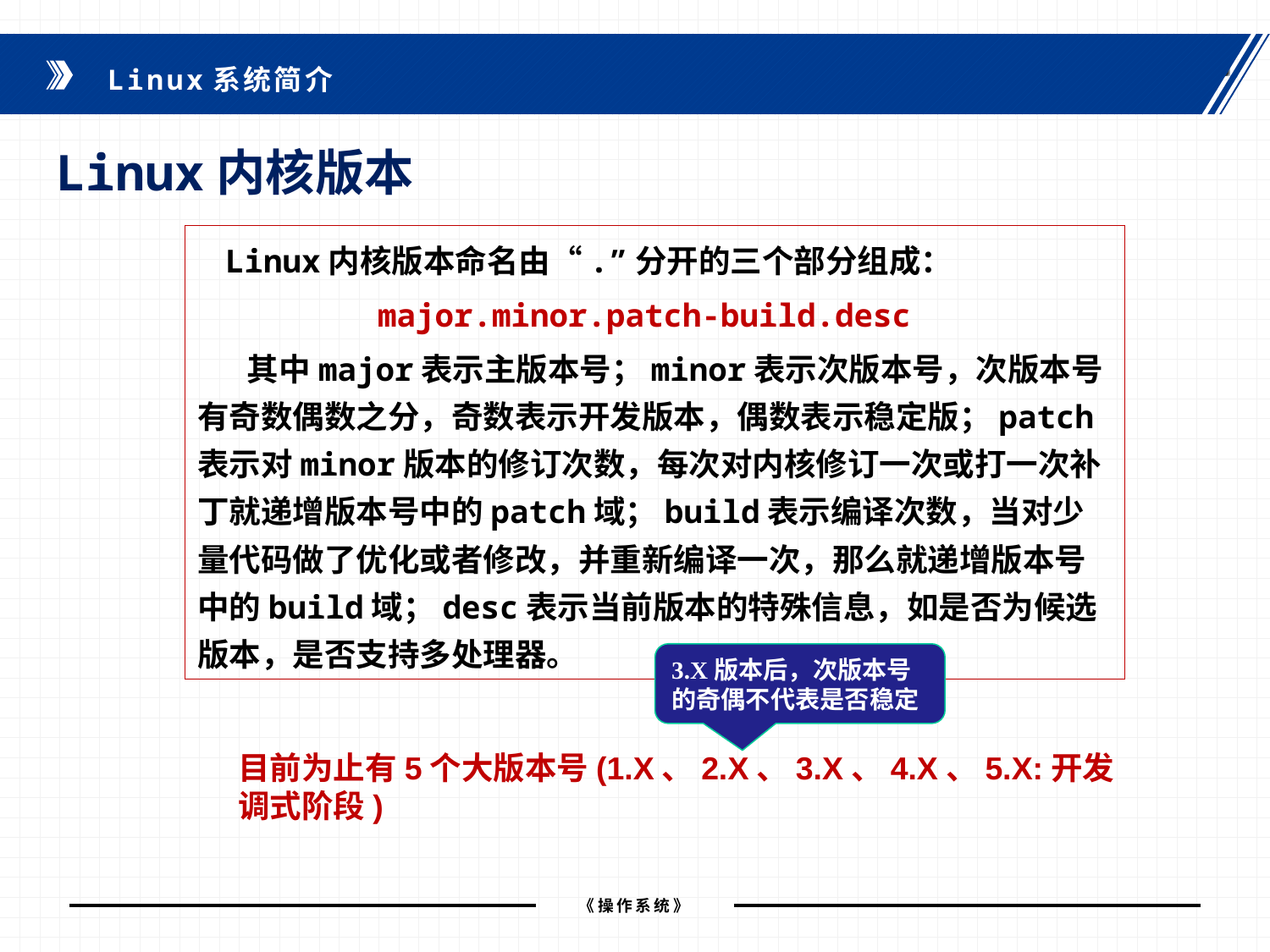

Linux系统简介
Linux内核版本
Linux内核版本命名由“.”分开的三个部分组成：
        major.minor.patch-build.desc
  其中major表示主版本号；minor表示次版本号，次版本号有奇数偶数之分，奇数表示开发版本，偶数表示稳定版；patch表示对minor版本的修订次数，每次对内核修订一次或打一次补丁就递增版本号中的patch域；build表示编译次数，当对少量代码做了优化或者修改，并重新编译一次，那么就递增版本号中的build域；desc表示当前版本的特殊信息，如是否为候选版本，是否支持多处理器。

3.X版本后，次版本号的奇偶不代表是否稳定
目前为止有5个大版本号(1.X、2.X、3.X、4.X、5.X:开发调式阶段)